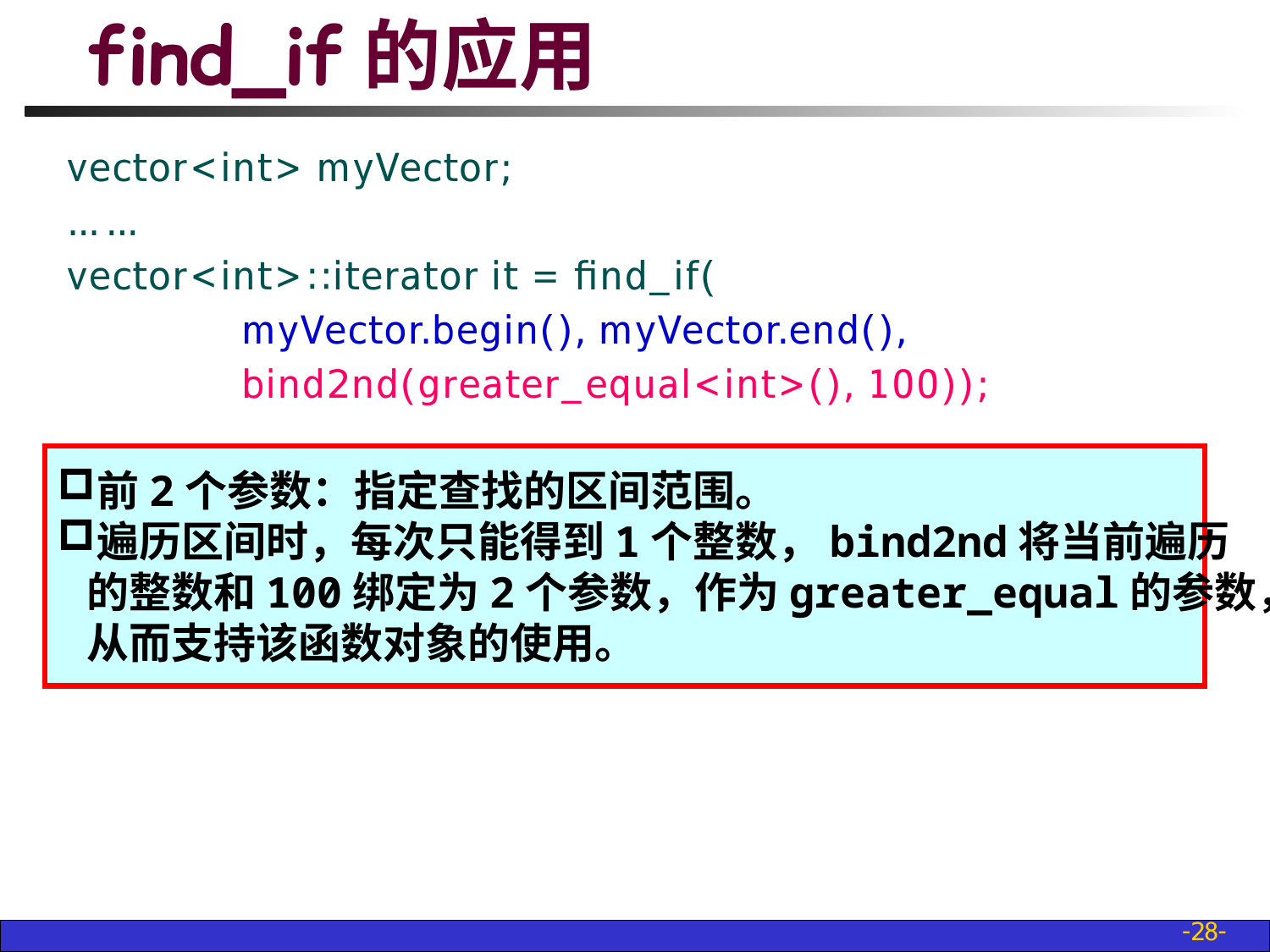

# find_if的应用
vector<int> myVector;
……
vector<int>::iterator it = find_if(
		myVector.begin(), myVector.end(),
		bind2nd(greater_equal<int>(), 100));
前2个参数：指定查找的区间范围。
遍历区间时，每次只能得到1个整数，bind2nd将当前遍历
  的整数和100绑定为2个参数，作为greater_equal的参数，
  从而支持该函数对象的使用。
-28-